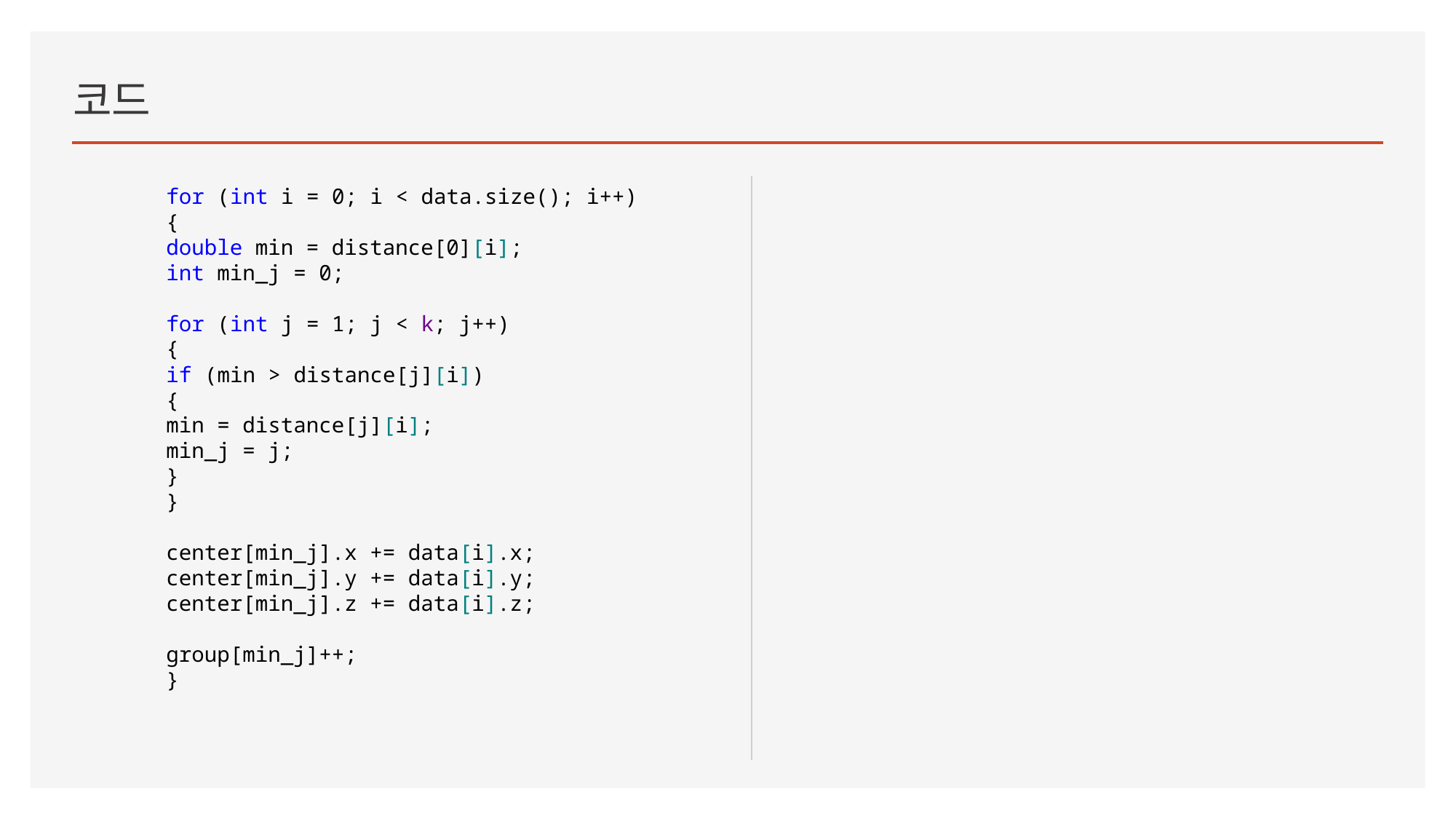

# 코드
for (int i = 0; i < data.size(); i++)
{
double min = distance[0][i];
int min_j = 0;

for (int j = 1; j < k; j++)
{
if (min > distance[j][i])
{
min = distance[j][i];
min_j = j;
}
}

center[min_j].x += data[i].x;
center[min_j].y += data[i].y;
center[min_j].z += data[i].z;

group[min_j]++;
}